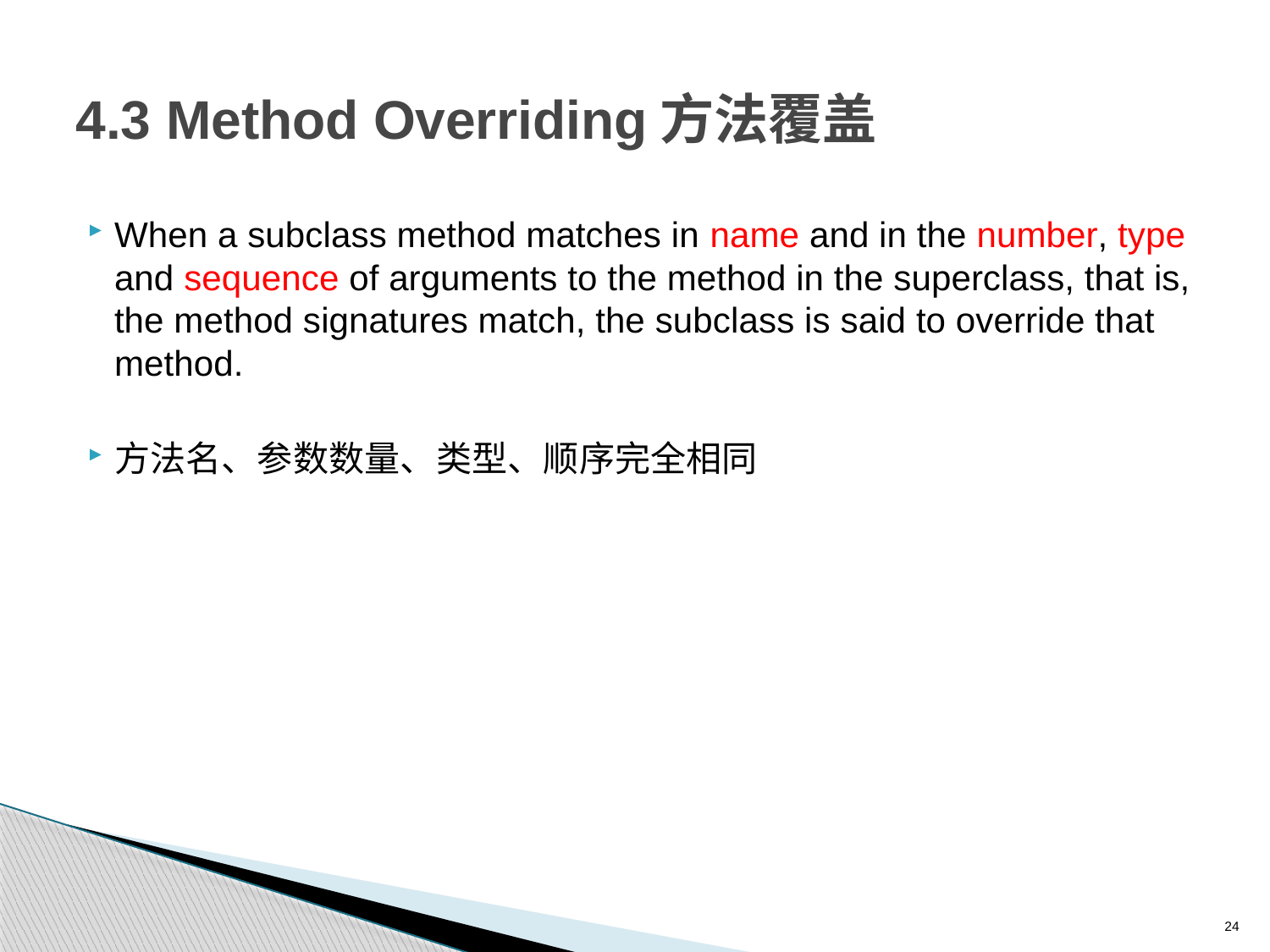

# 4.3 Method Overriding方法覆盖
When a subclass method matches in name and in the number, type and sequence of arguments to the method in the superclass, that is, the method signatures match, the subclass is said to override that method.

方法名、参数数量、类型、顺序完全相同

24